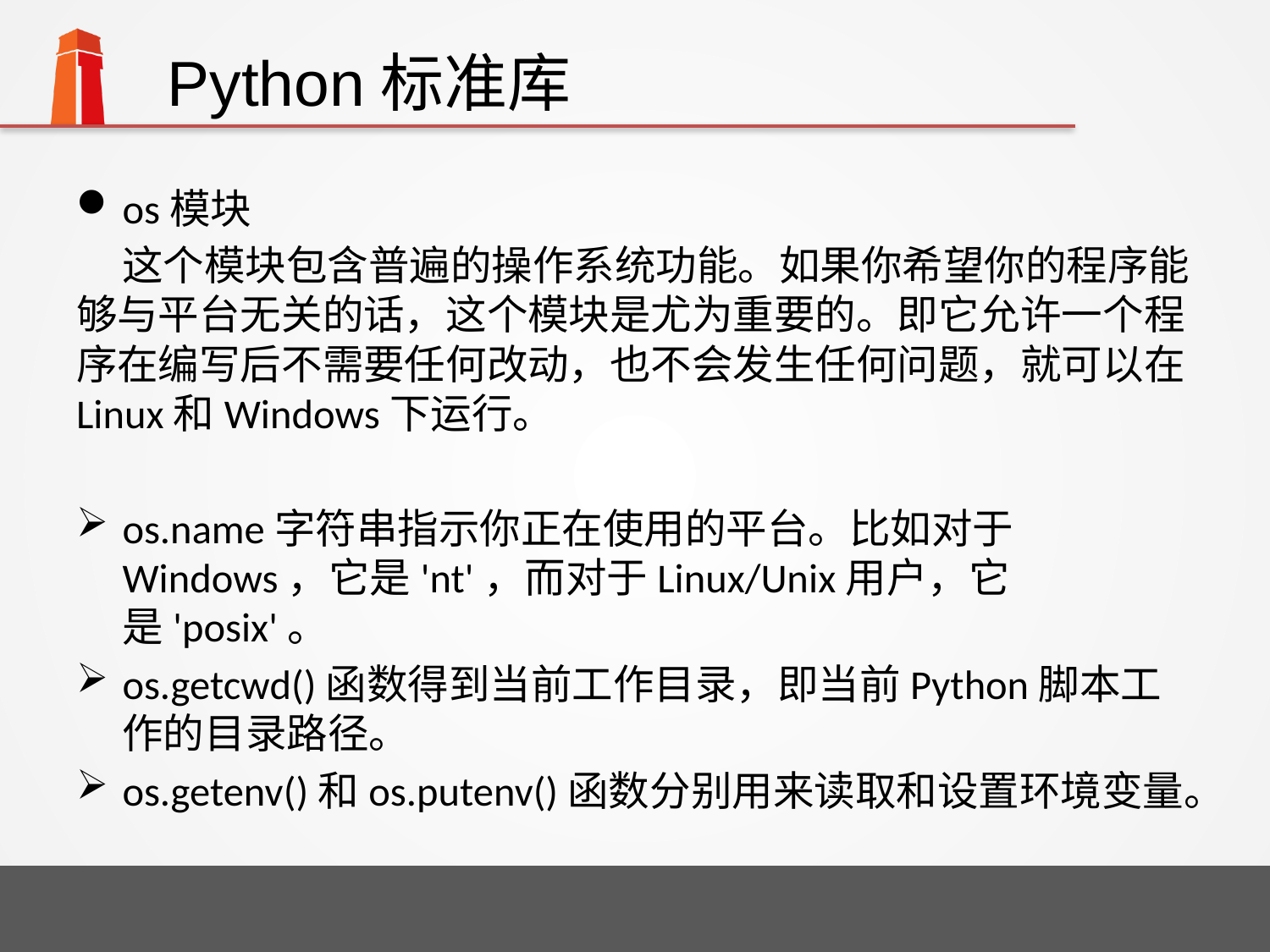

# Python标准库
os模块
    这个模块包含普遍的操作系统功能。如果你希望你的程序能够与平台无关的话，这个模块是尤为重要的。即它允许一个程序在编写后不需要任何改动，也不会发生任何问题，就可以在Linux和Windows下运行。

os.name字符串指示你正在使用的平台。比如对于Windows，它是'nt'，而对于Linux/Unix用户，它是'posix'。
os.getcwd()函数得到当前工作目录，即当前Python脚本工作的目录路径。
os.getenv()和os.putenv()函数分别用来读取和设置环境变量。